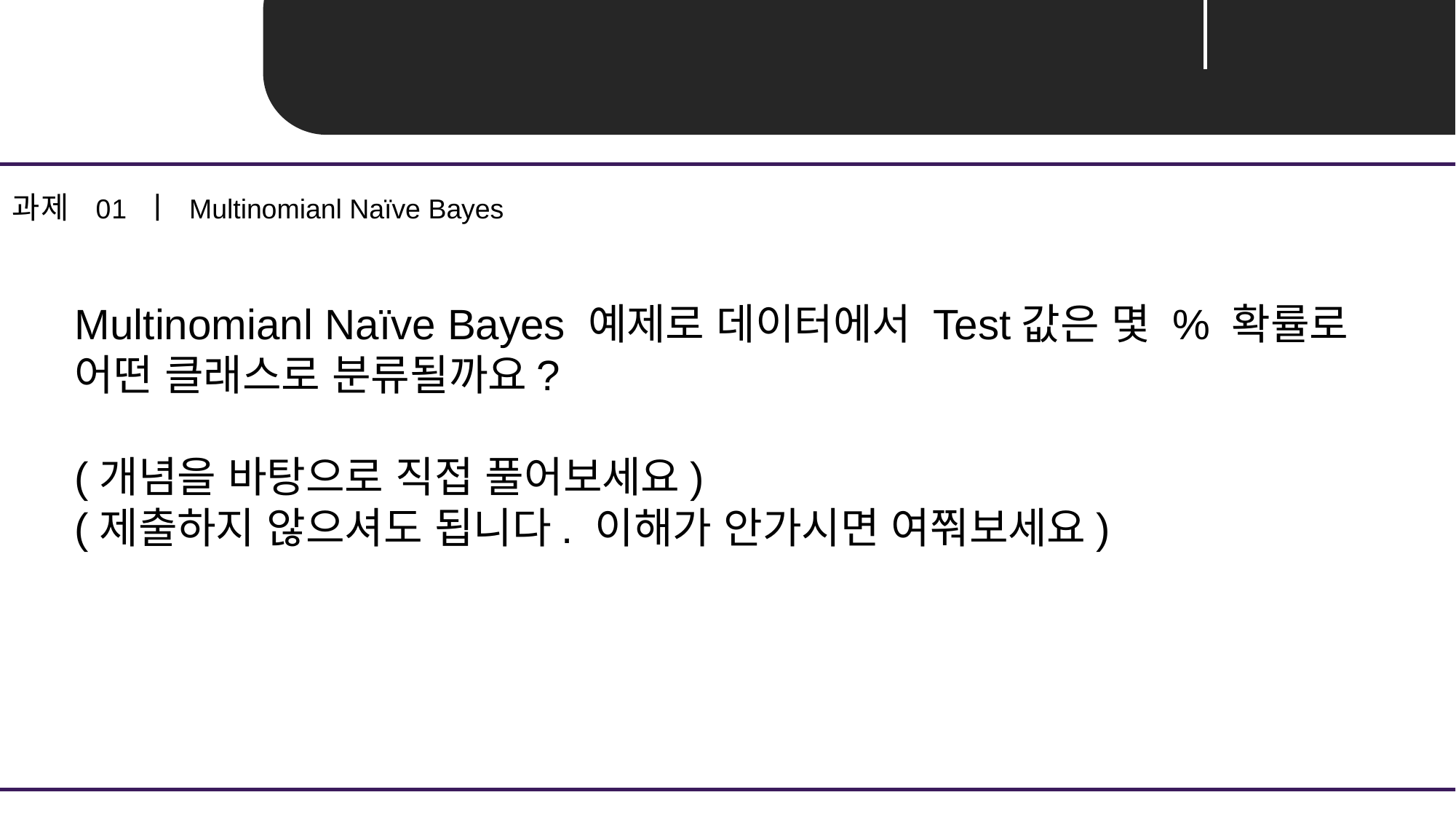

Unit 00 ㅣ 과제 공지
과제  01 ㅣ Multinomianl Naïve Bayes
Multinomianl Naïve Bayes 예제로 데이터에서 Test값은 몇 % 확률로
어떤 클래스로 분류될까요?

(개념을 바탕으로 직접 풀어보세요)
(제출하지 않으셔도 됩니다. 이해가 안가시면 여쭤보세요)